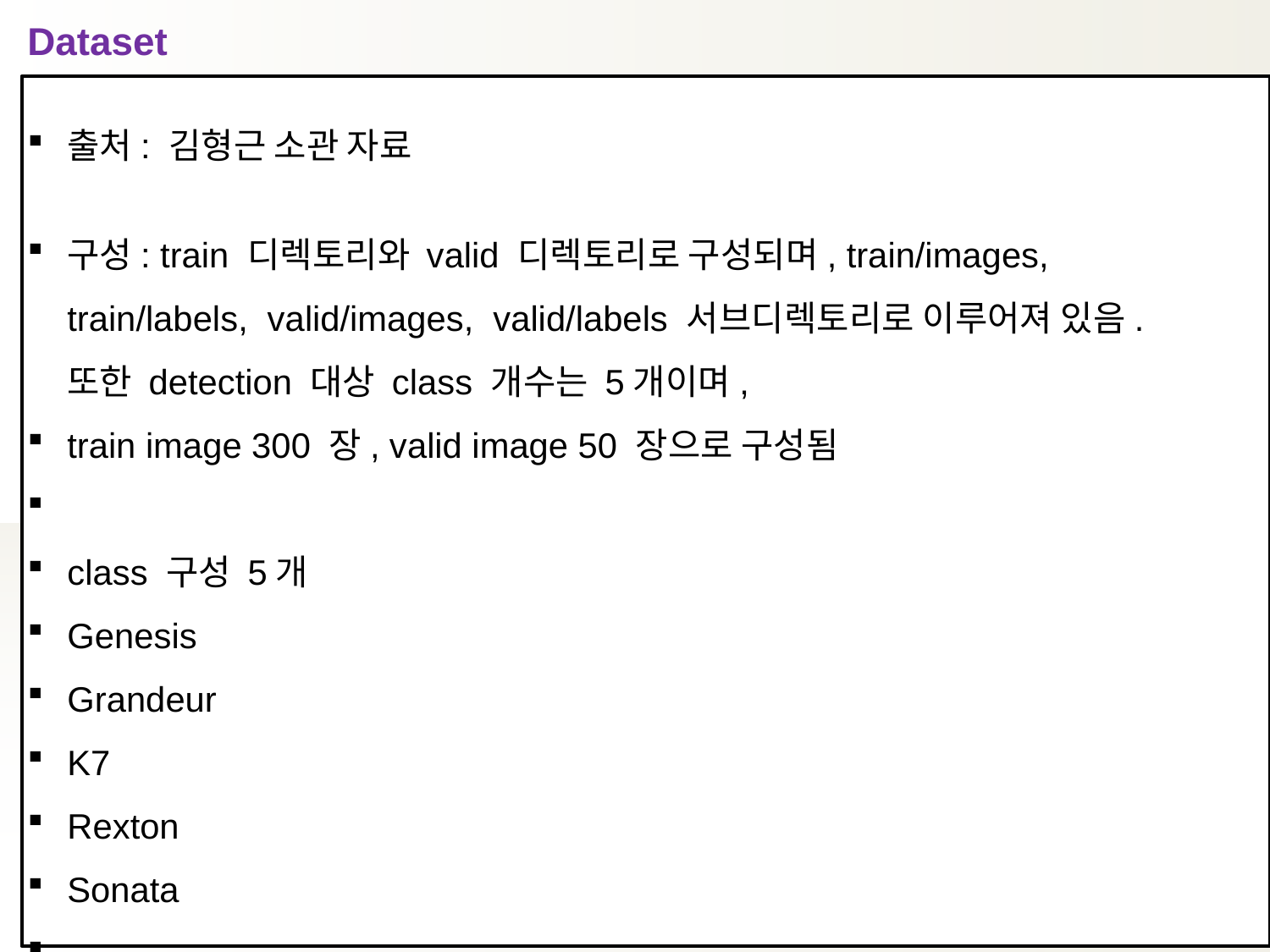

Dataset

출처: 김형근 소관 자료
구성: train 디렉토리와 valid 디렉토리로 구성되며, train/images, train/labels,  valid/images,  valid/labels 서브디렉토리로 이루어져 있음.    또한 detection 대상 class 개수는 5개이며,
train image 300 장, valid image 50 장으로 구성됨

class 구성 5개
Genesis
Grandeur
K7
Rexton
Sonata